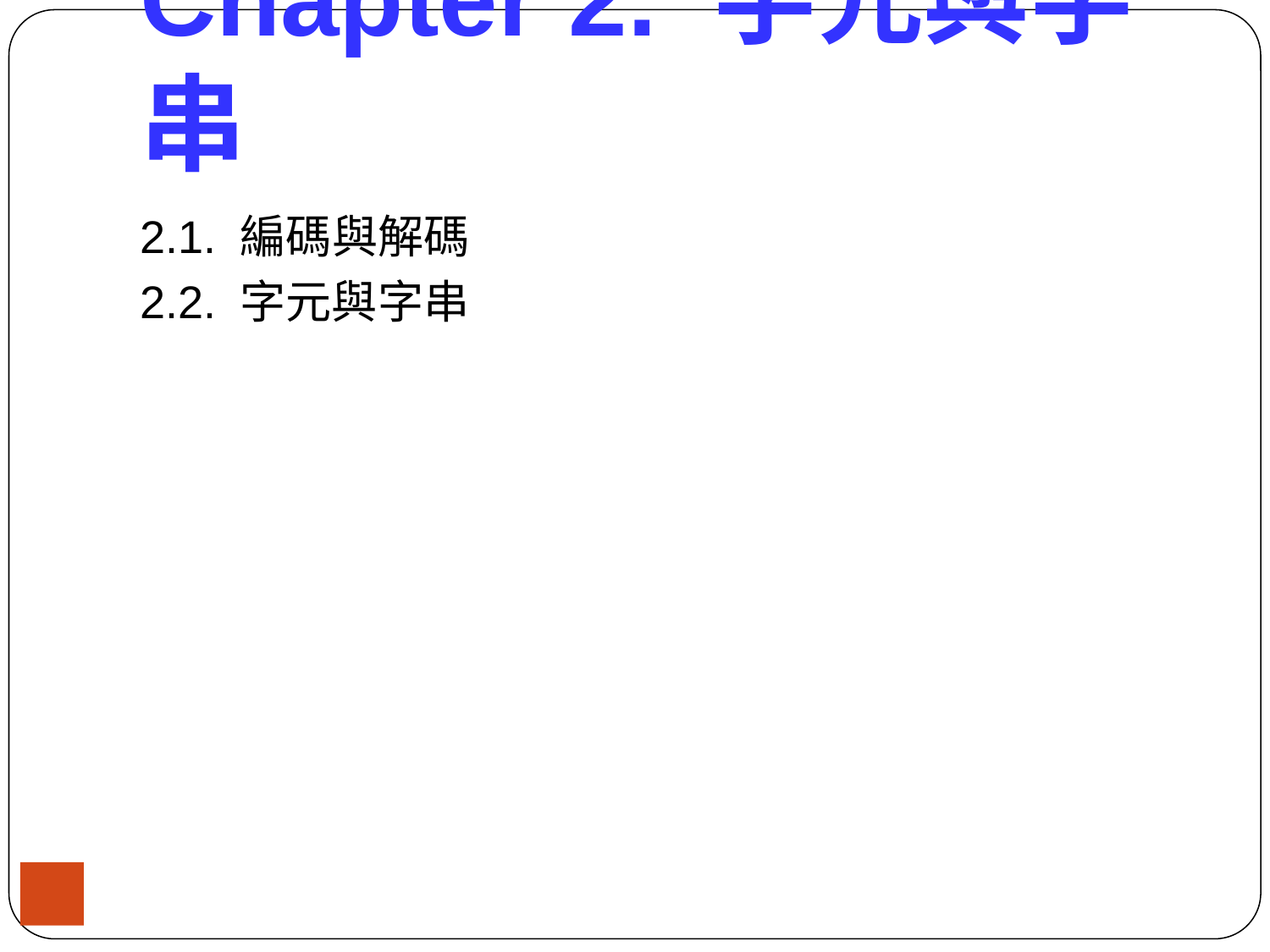

# Chapter 2. 字元與字串
2.1. 編碼與解碼
2.2. 字元與字串